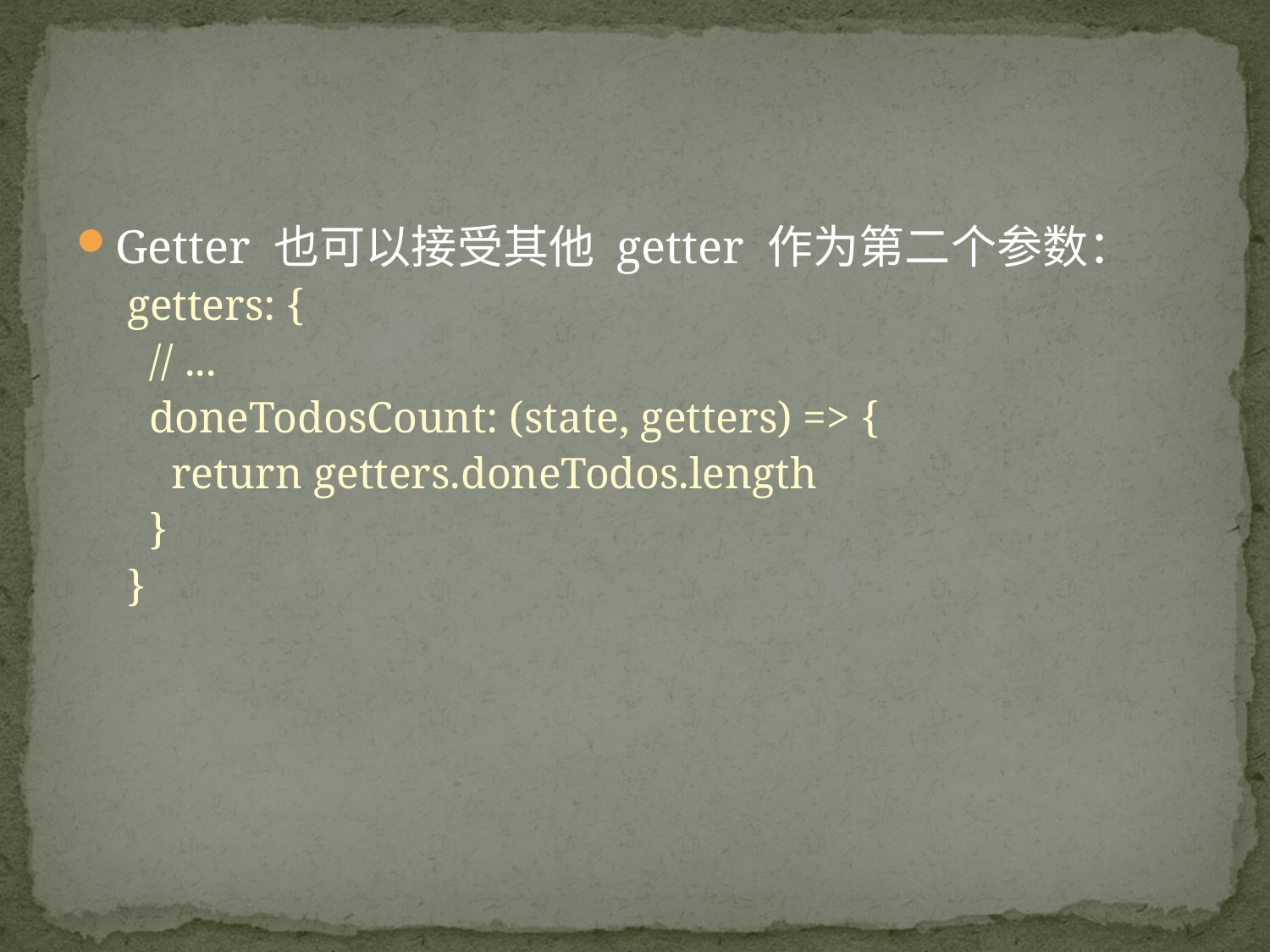

#
Getter 也可以接受其他 getter 作为第二个参数：
getters: {
  // ...
  doneTodosCount: (state, getters) => {
    return getters.doneTodos.length
  }
}